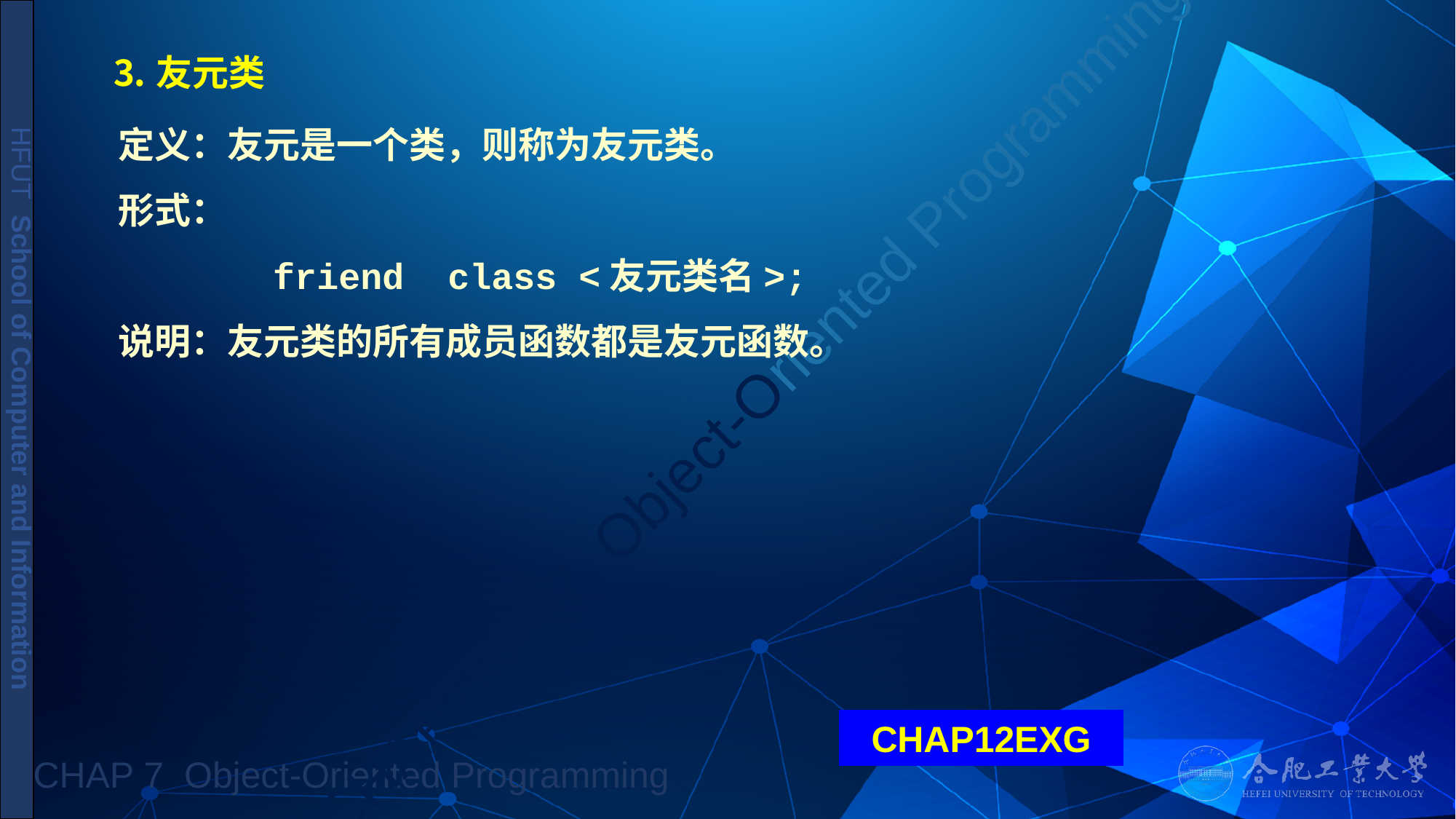

# ⒊友元类
    定义：友元是一个类，则称为友元类。
    形式：
	    friend  class <友元类名>;
    说明：友元类的所有成员函数都是友元函数。
CHAP12EXG